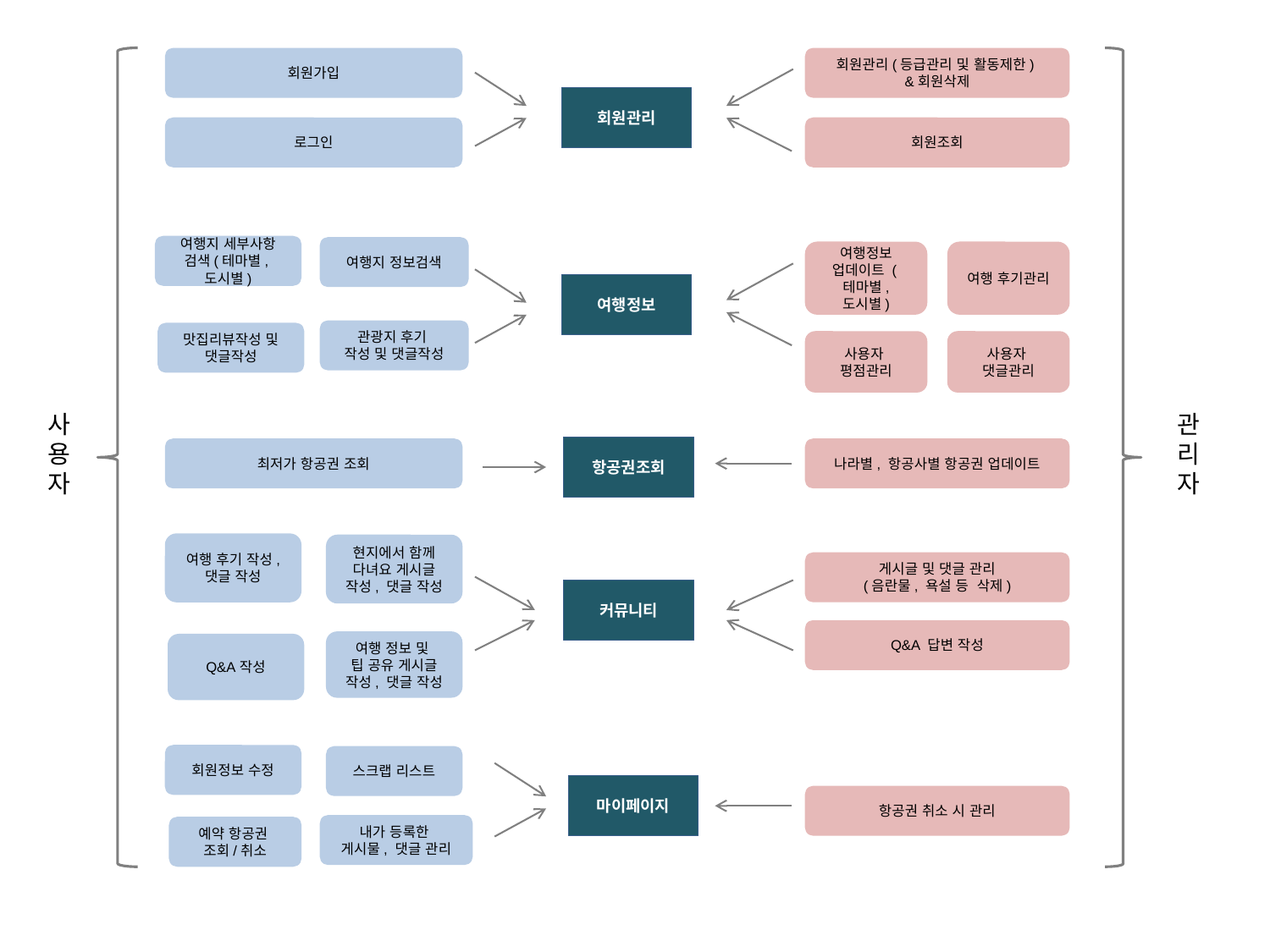

회원가입
회원관리(등급관리 및 활동제한)
&회원삭제

회원관리
로그인
회원조회
여행지 세부사항 검색(테마별,도시별)
여행지 정보검색
여행정보 업데이트 (테마별, 도시별)
여행 후기관리
여행정보
관광지 후기
작성 및 댓글작성
맛집리뷰작성 및 댓글작성
사용자
평점관리
사용자
댓글관리
사용자
관리자
항공권조회
최저가 항공권 조회
나라별, 항공사별 항공권 업데이트
여행 후기 작성, 댓글 작성
현지에서 함께 다녀요 게시글 작성, 댓글 작성
게시글 및 댓글 관리
(음란물, 욕설 등  삭제)
커뮤니티
Q&A 답변 작성
여행 정보 및
팁 공유 게시글
작성, 댓글 작성
Q&A작성
회원정보 수정
스크랩 리스트
마이페이지
항공권 취소 시 관리
내가 등록한
게시물, 댓글 관리
예약 항공권
조회/취소